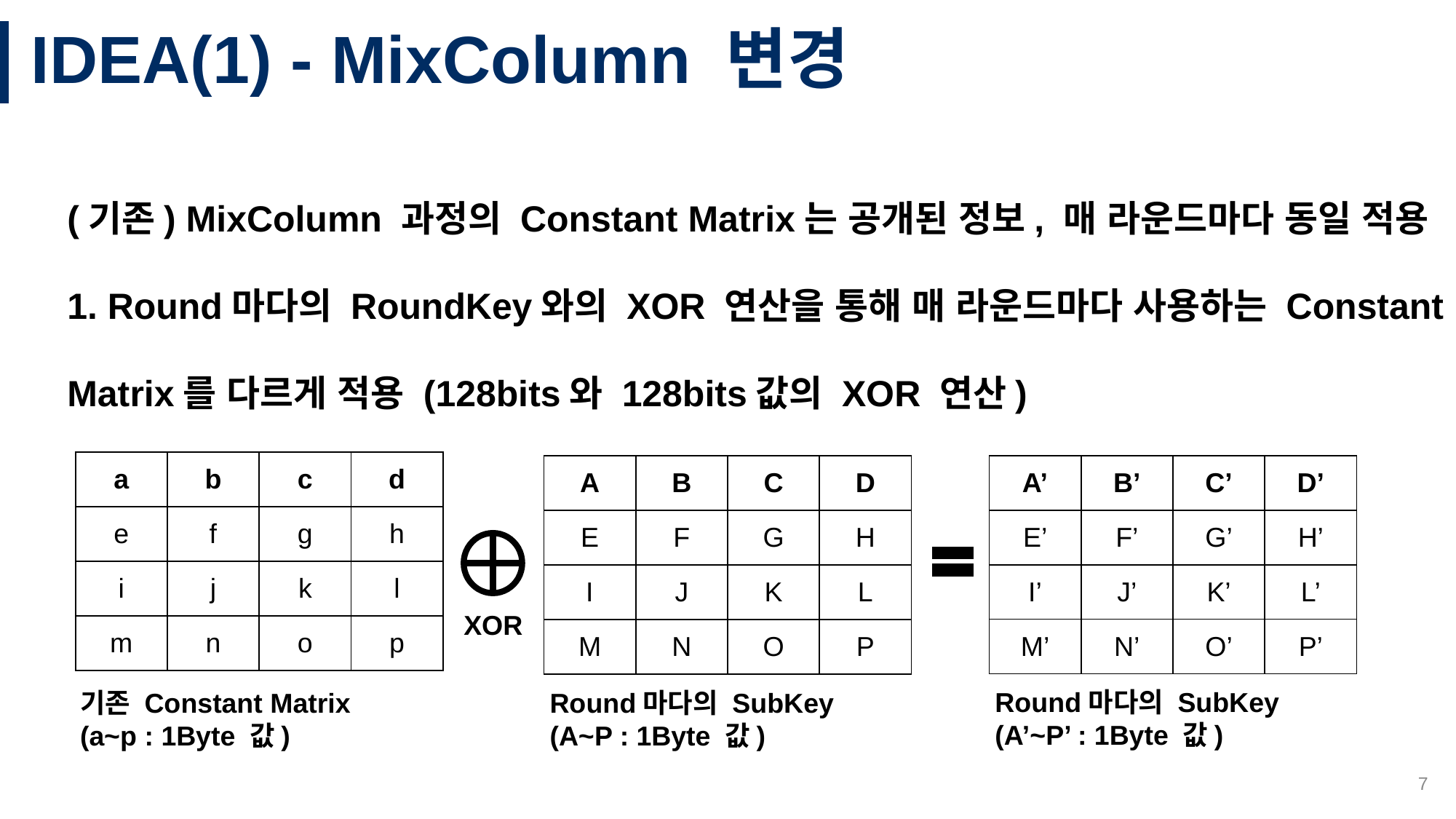

# IDEA(1) - MixColumn 변경
(기존) MixColumn 과정의 Constant Matrix는 공개된 정보, 매 라운드마다 동일 적용
1. Round마다의 RoundKey와의 XOR 연산을 통해 매 라운드마다 사용하는 Constant Matrix를 다르게 적용 (128bits와 128bits값의 XOR 연산)
| a | b | c | d |
| --- | --- | --- | --- |
| e | f | g | h |
| i | j | k | l |
| m | n | o | p |
| A’ | B’ | C’ | D’ |
| --- | --- | --- | --- |
| E’ | F’ | G’ | H’ |
| I’ | J’ | K’ | L’ |
| M’ | N’ | O’ | P’ |
| A | B | C | D |
| --- | --- | --- | --- |
| E | F | G | H |
| I | J | K | L |
| M | N | O | P |

XOR
Round마다의 SubKey
(A’~P’ : 1Byte 값)
기존 Constant Matrix
(a~p : 1Byte 값)
Round마다의 SubKey
(A~P : 1Byte 값)
7